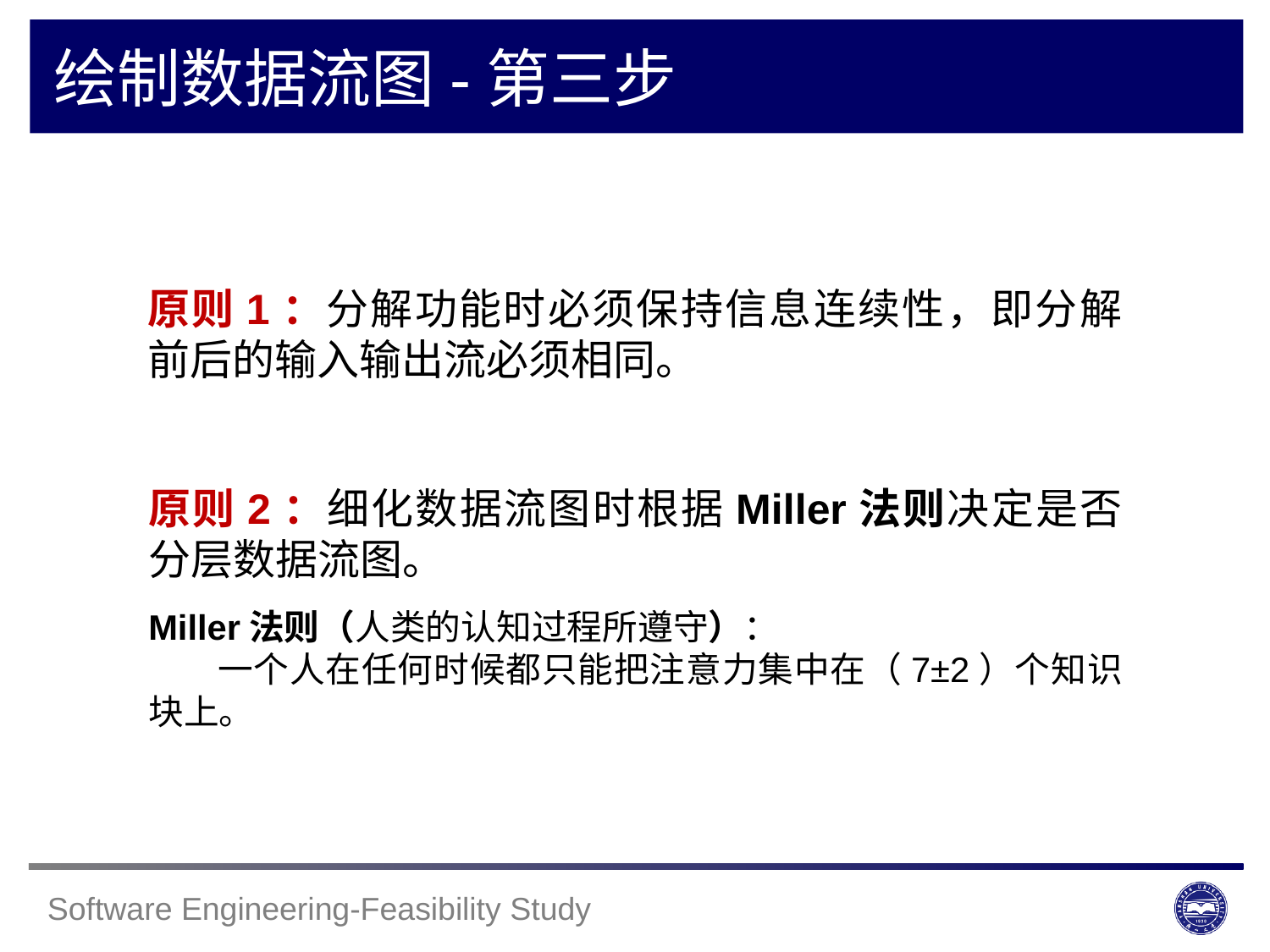

绘制数据流图-第三步
原则1：分解功能时必须保持信息连续性，即分解前后的输入输出流必须相同。
原则2：细化数据流图时根据Miller法则决定是否分层数据流图。
Miller法则（人类的认知过程所遵守）：
       一个人在任何时候都只能把注意力集中在（7±2）个知识块上。